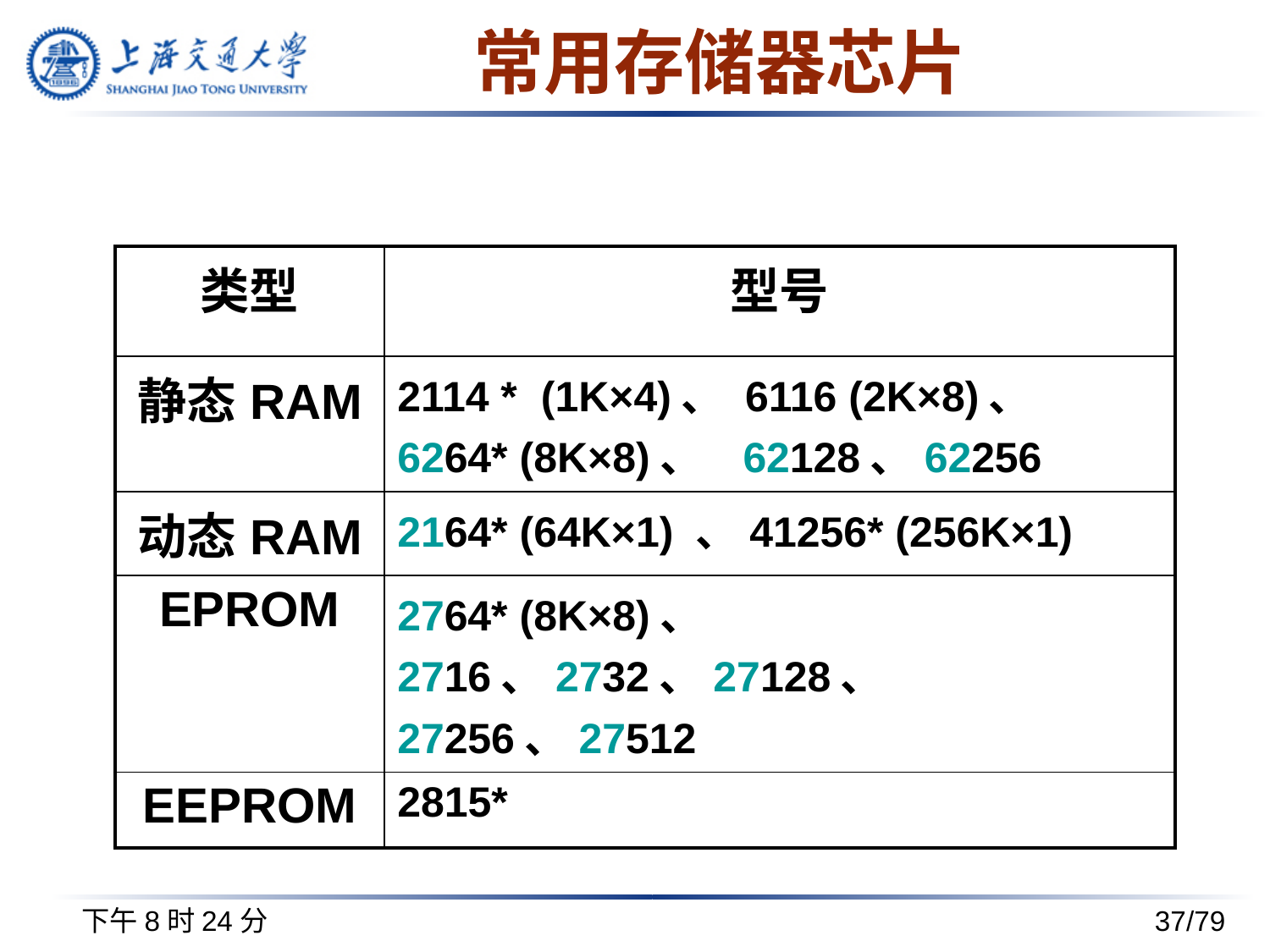

# 常用存储器芯片
| 类型 | 型号 |
| --- | --- |
| 静态RAM | 2114 \* (1K×4)、 6116 (2K×8)、 6264\* (8K×8)、 62128、62256 |
| 动态RAM | 2164\* (64K×1) 、41256\* (256K×1) |
| EPROM | 2764\* (8K×8)、 2716、2732、27128、 27256、27512 |
| EEPROM | 2815\* |
下午8时24分
37/79